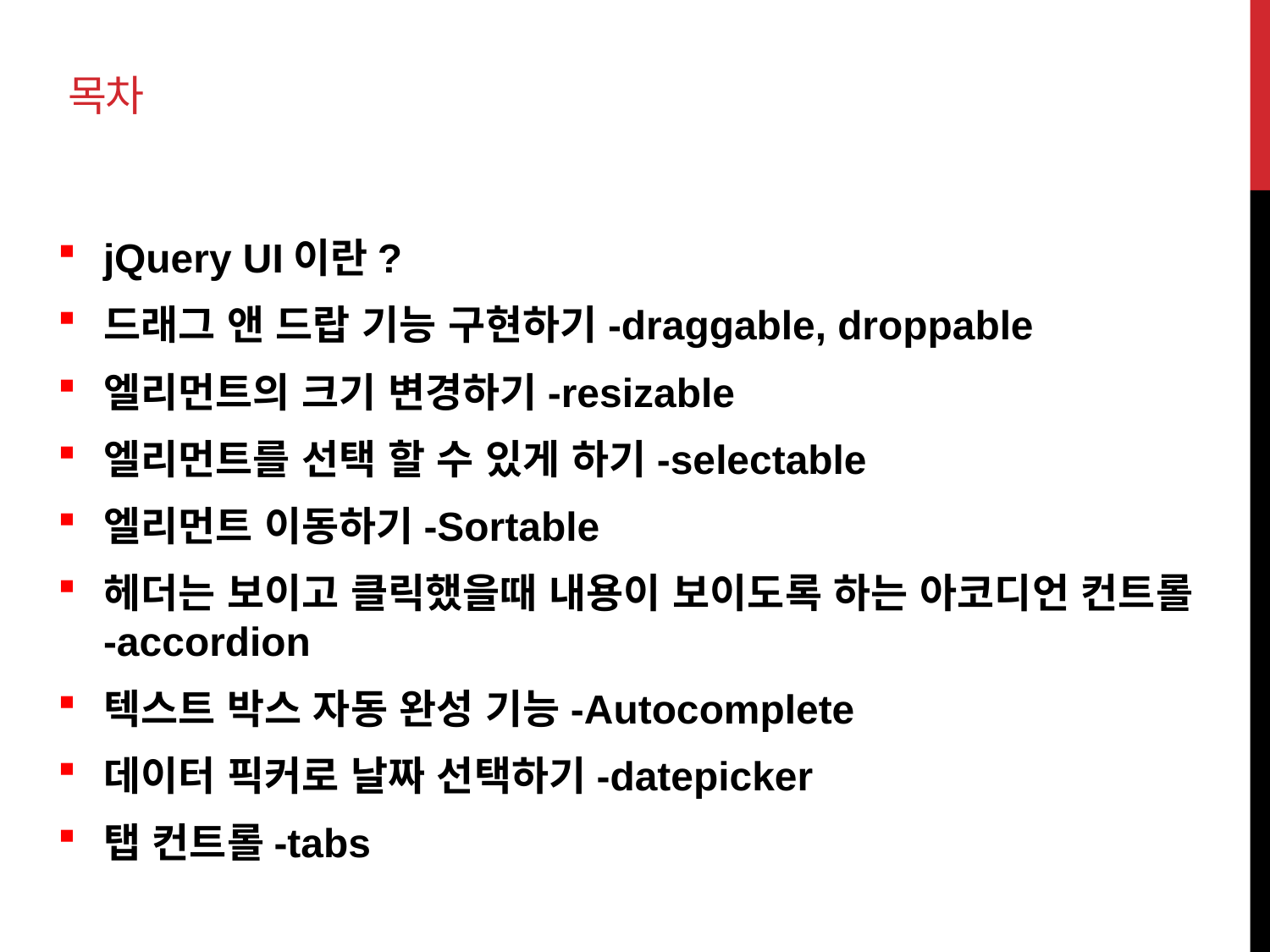

# 목차
jQuery UI이란?
드래그 앤 드랍 기능 구현하기-draggable, droppable
엘리먼트의 크기 변경하기-resizable
엘리먼트를 선택 할 수 있게 하기-selectable
엘리먼트 이동하기-Sortable
헤더는 보이고 클릭했을때 내용이 보이도록 하는 아코디언 컨트롤-accordion
텍스트 박스 자동 완성 기능-Autocomplete
데이터 픽커로 날짜 선택하기-datepicker
탭 컨트롤-tabs